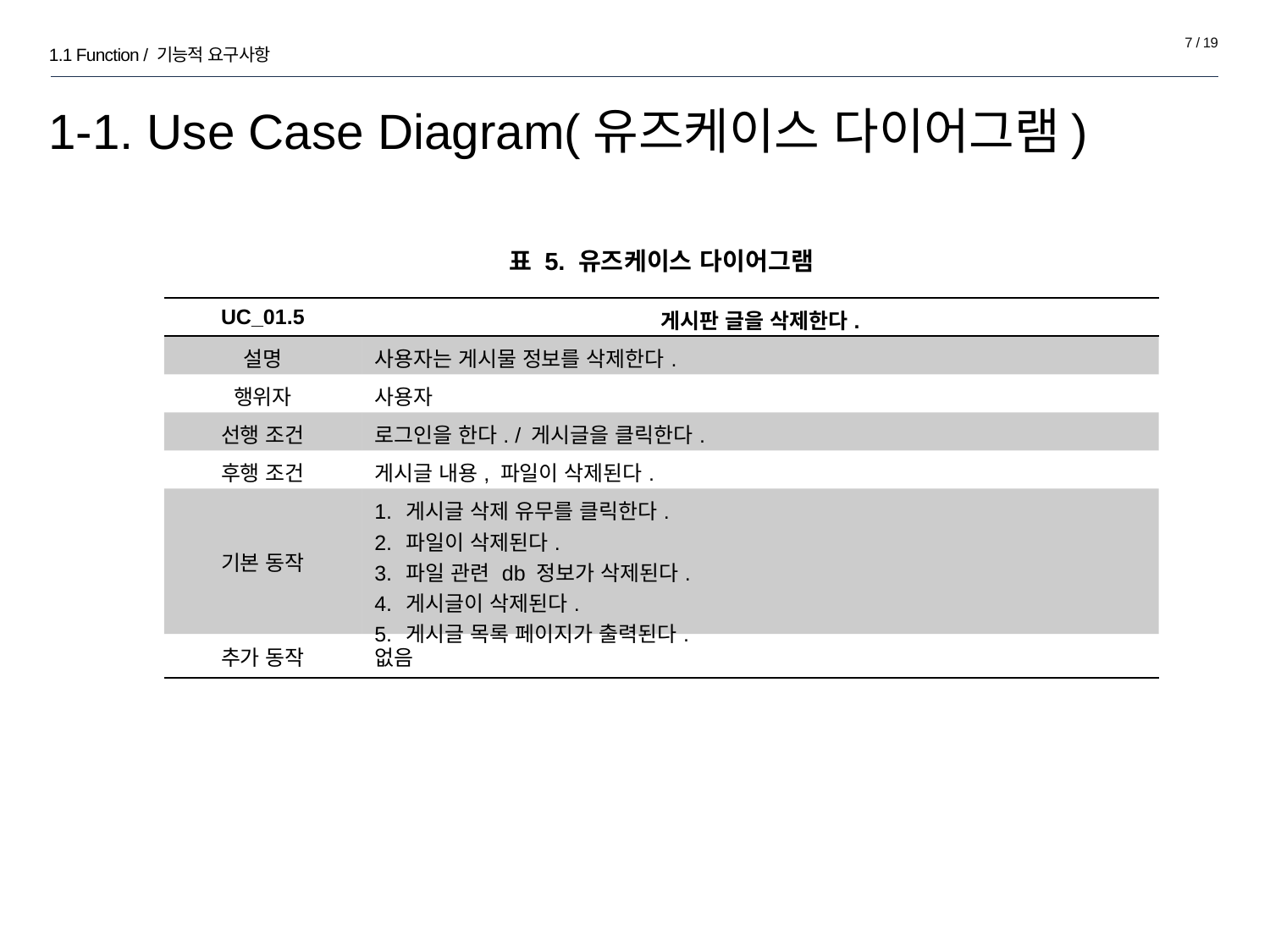

7 / 19
1.1 Function / 기능적 요구사항
# 1-1. Use Case Diagram(유즈케이스 다이어그램)
표 5. 유즈케이스 다이어그램
| UC\_01.5 | 게시판 글을 삭제한다. |
| --- | --- |
| 설명 | 사용자는 게시물 정보를 삭제한다. |
| 행위자 | 사용자 |
| 선행 조건 | 로그인을 한다. / 게시글을 클릭한다. |
| 후행 조건 | 게시글 내용, 파일이 삭제된다. |
| 기본 동작 | 게시글 삭제 유무를 클릭한다. 파일이 삭제된다. 파일 관련 db 정보가 삭제된다. 게시글이 삭제된다. 게시글 목록 페이지가 출력된다. |
| 추가 동작 | 없음 |